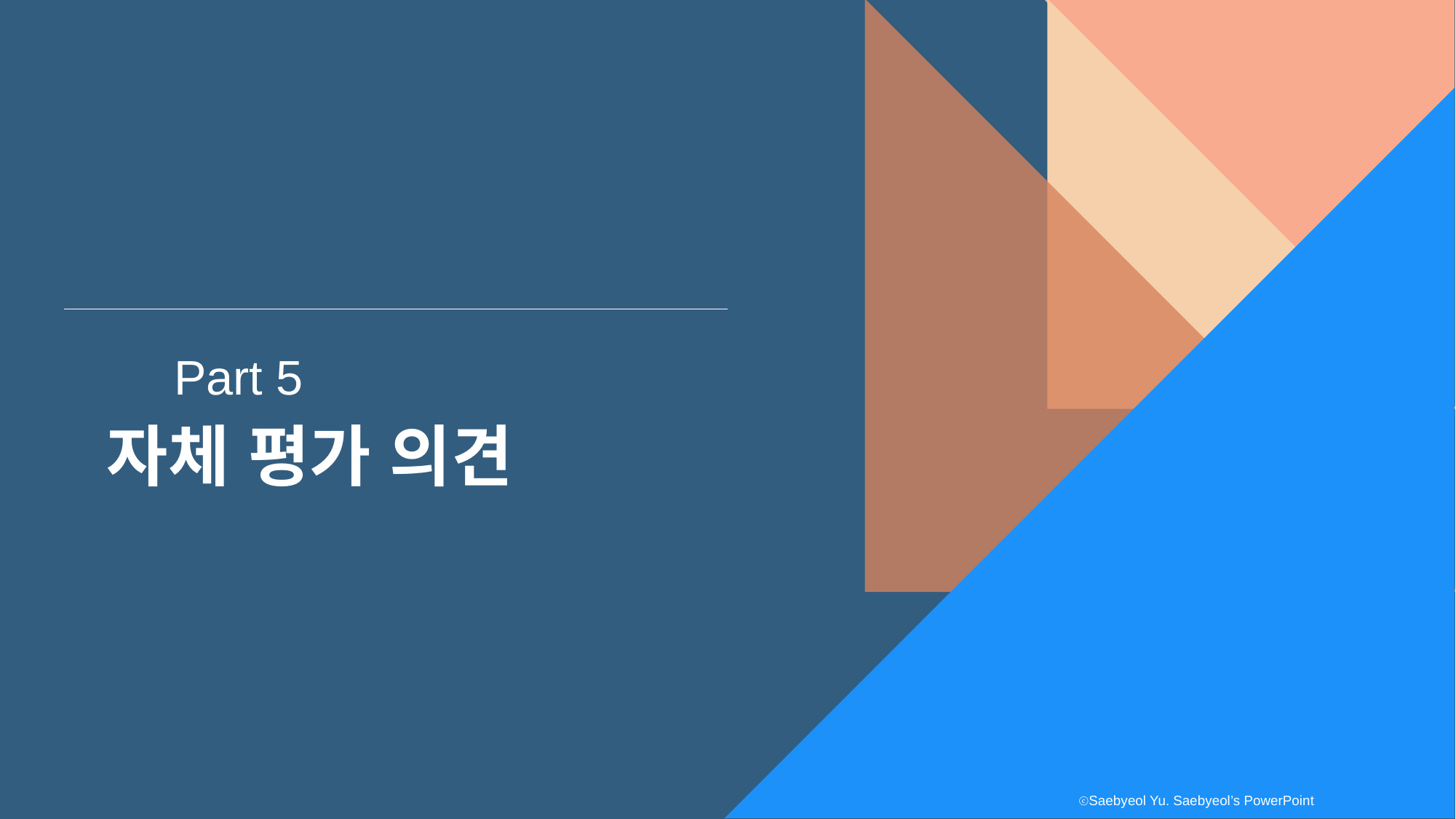

Part 5
자체 평가 의견
ⓒSaebyeol Yu. Saebyeol’s PowerPoint